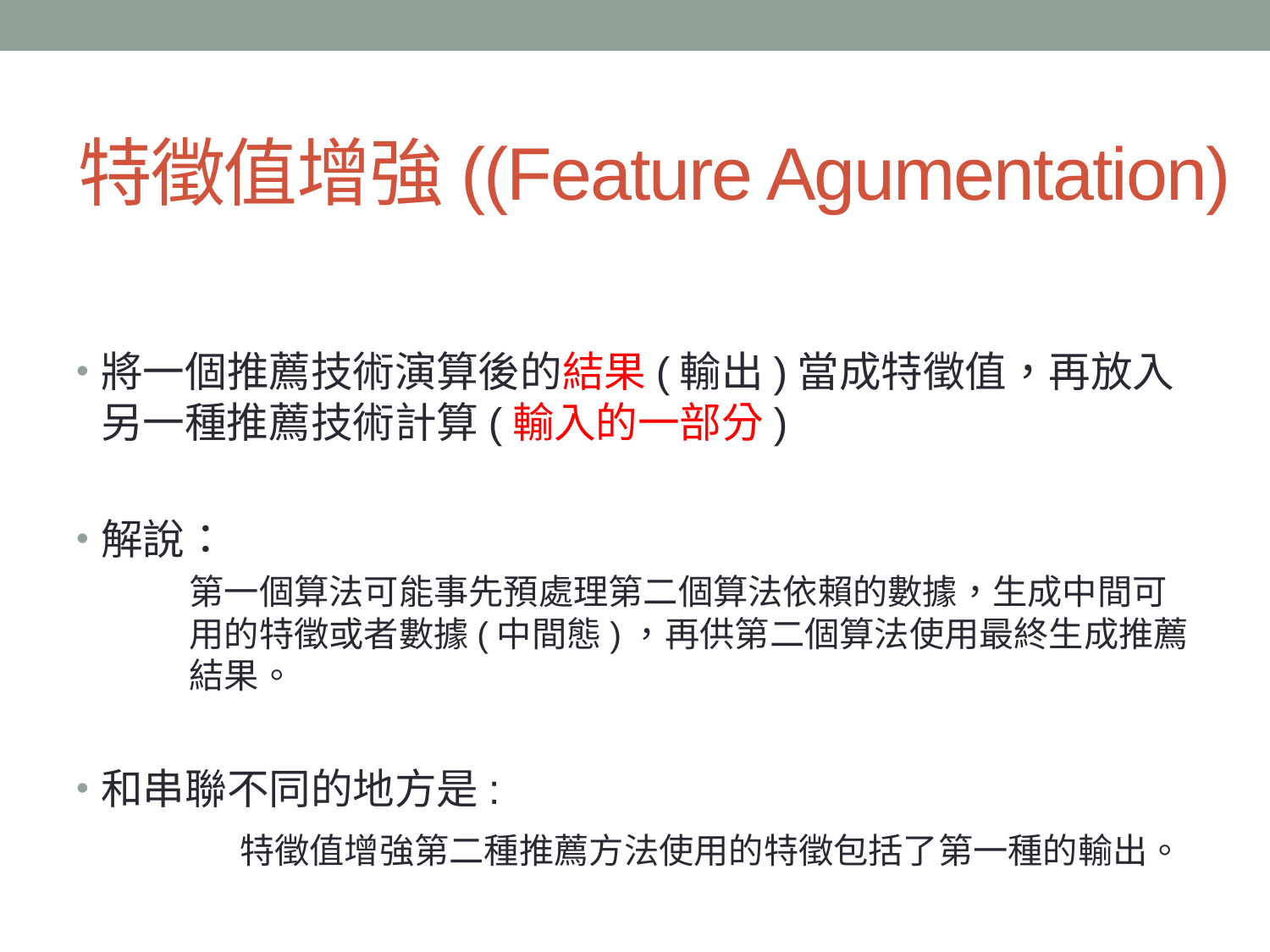

# 特徵值增強((Feature Agumentation)

將一個推薦技術演算後的結果(輸出)當成特徵值，再放入另一種推薦技術計算(輸入的一部分)

解說：
第一個算法可能事先預處理第二個算法依賴的數據，生成中間可用的特徵或者數據(中間態)，再供第二個算法使用最終生成推薦結果。

和串聯不同的地方是:
			   特徵值增強第二種推薦方法使用的特徵包括了第一種的輸出。